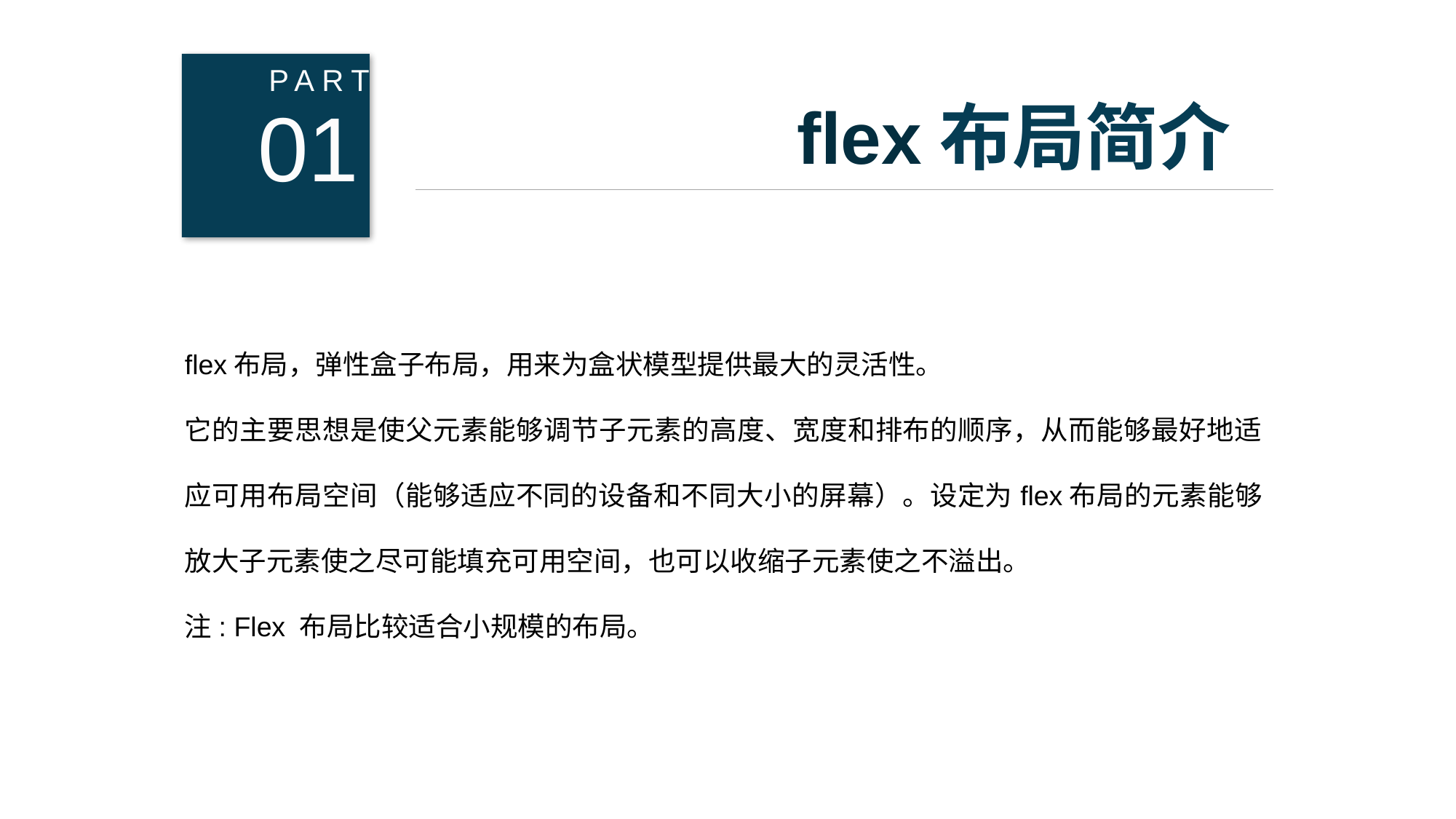

01
PART
flex布局简介
flex布局，弹性盒子布局，用来为盒状模型提供最大的灵活性。
它的主要思想是使父元素能够调节子元素的高度、宽度和排布的顺序，从而能够最好地适应可用布局空间（能够适应不同的设备和不同大小的屏幕）。设定为flex布局的元素能够放大子元素使之尽可能填充可用空间，也可以收缩子元素使之不溢出。
注: Flex 布局比较适合小规模的布局。